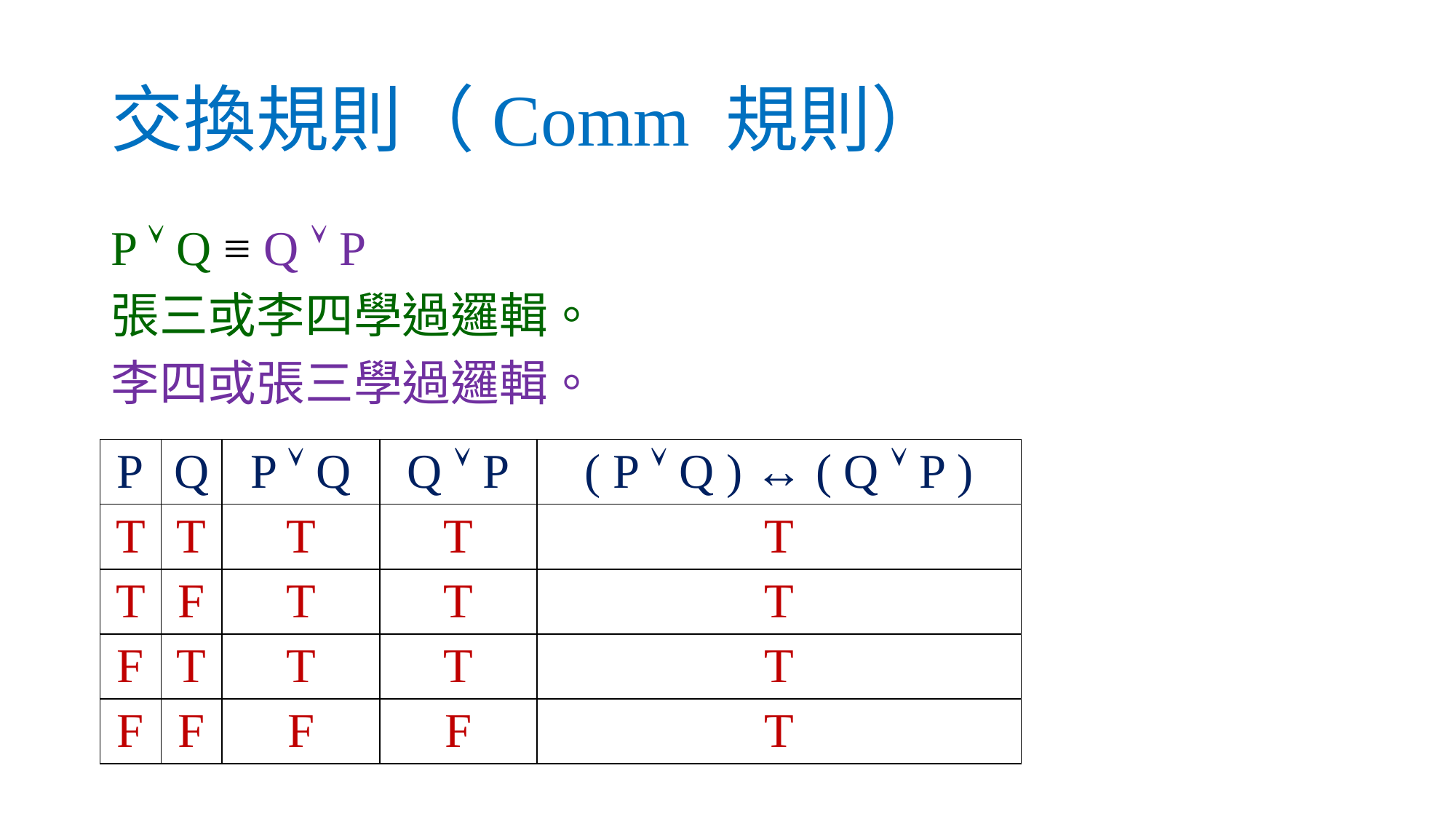

# 交換規則（Comm 規則）
P ∨ Q ≡ Q ∨ P
張三或李四學過邏輯。
李四或張三學過邏輯。

| P | Q | P ∨ Q | Q ∨ P | ( P ∨ Q ) ↔︎ ( Q ∨ P ) |
| --- | --- | --- | --- | --- |
| T | T | T | T | T |
| T | F | T | T | T |
| F | T | T | T | T |
| F | F | F | F | T |